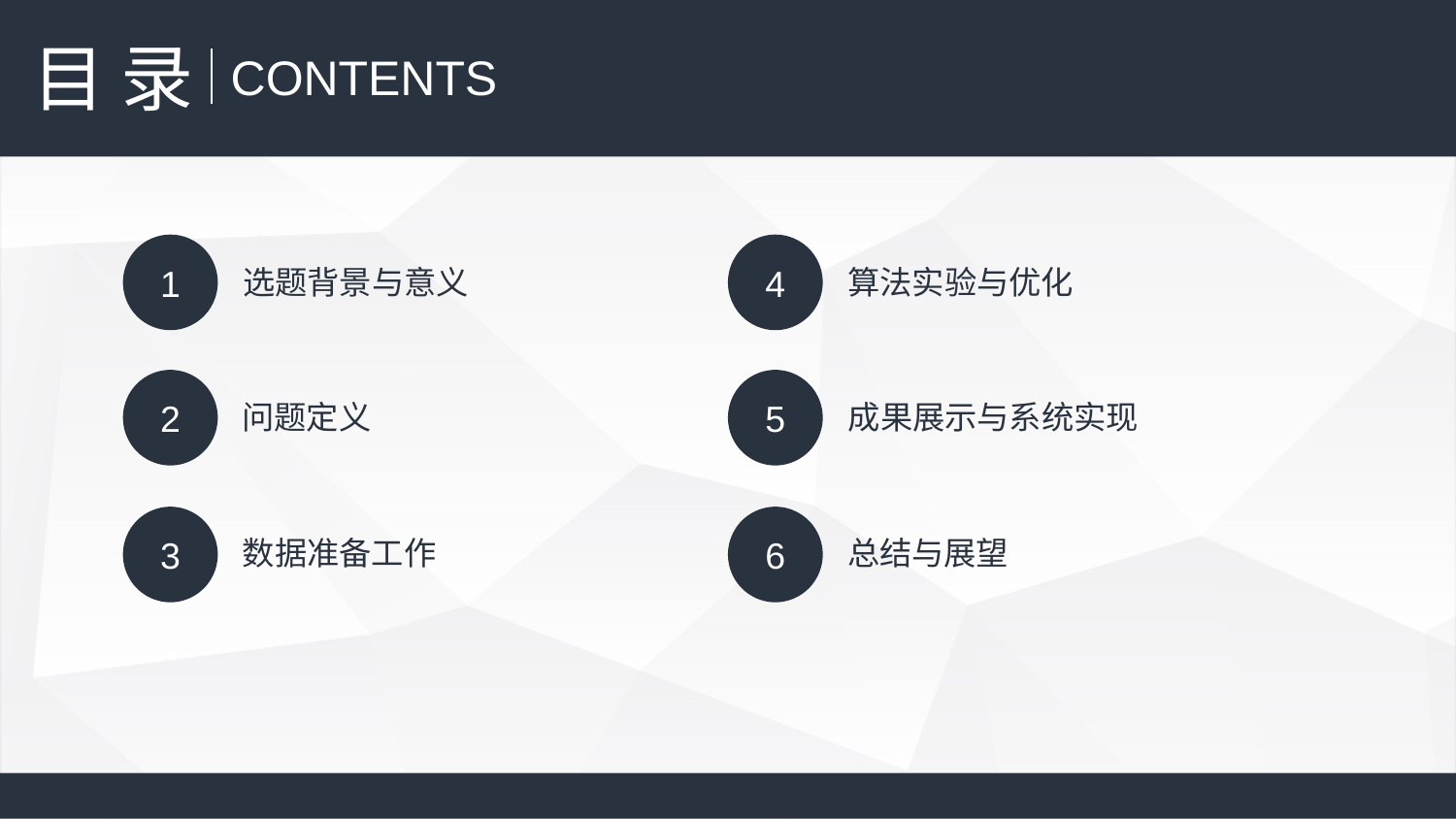

目 录
CONTENTS
1
4
选题背景与意义
算法实验与优化
2
5
问题定义
成果展示与系统实现
3
6
数据准备工作
总结与展望